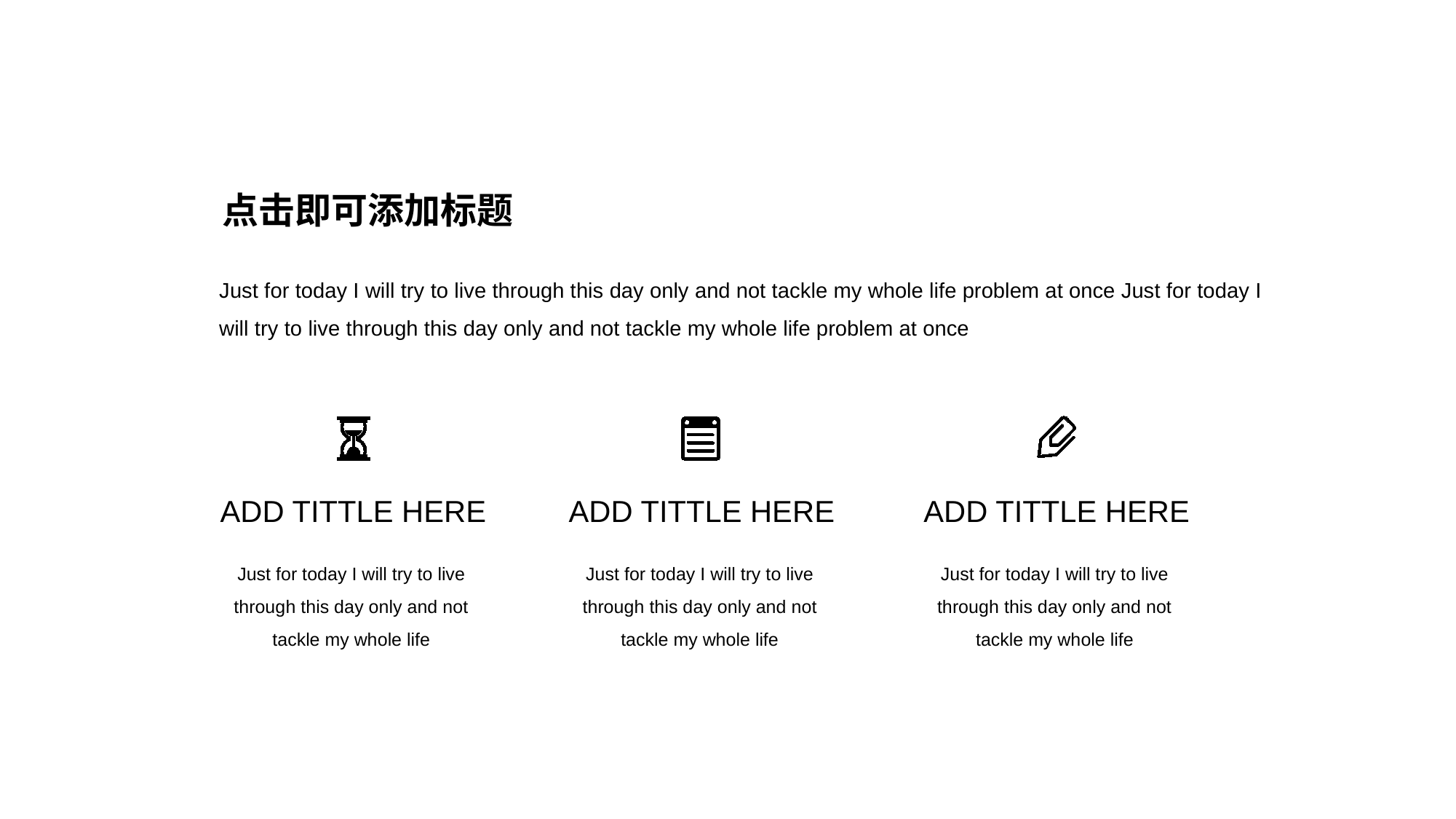

点击即可添加标题
Just for today I will try to live through this day only and not tackle my whole life problem at once Just for today I will try to live through this day only and not tackle my whole life problem at once

ADD TITTLE HERE
ADD TITTLE HERE
ADD TITTLE HERE
Just for today I will try to live through this day only and not tackle my whole life
Just for today I will try to live through this day only and not tackle my whole life
Just for today I will try to live through this day only and not tackle my whole life